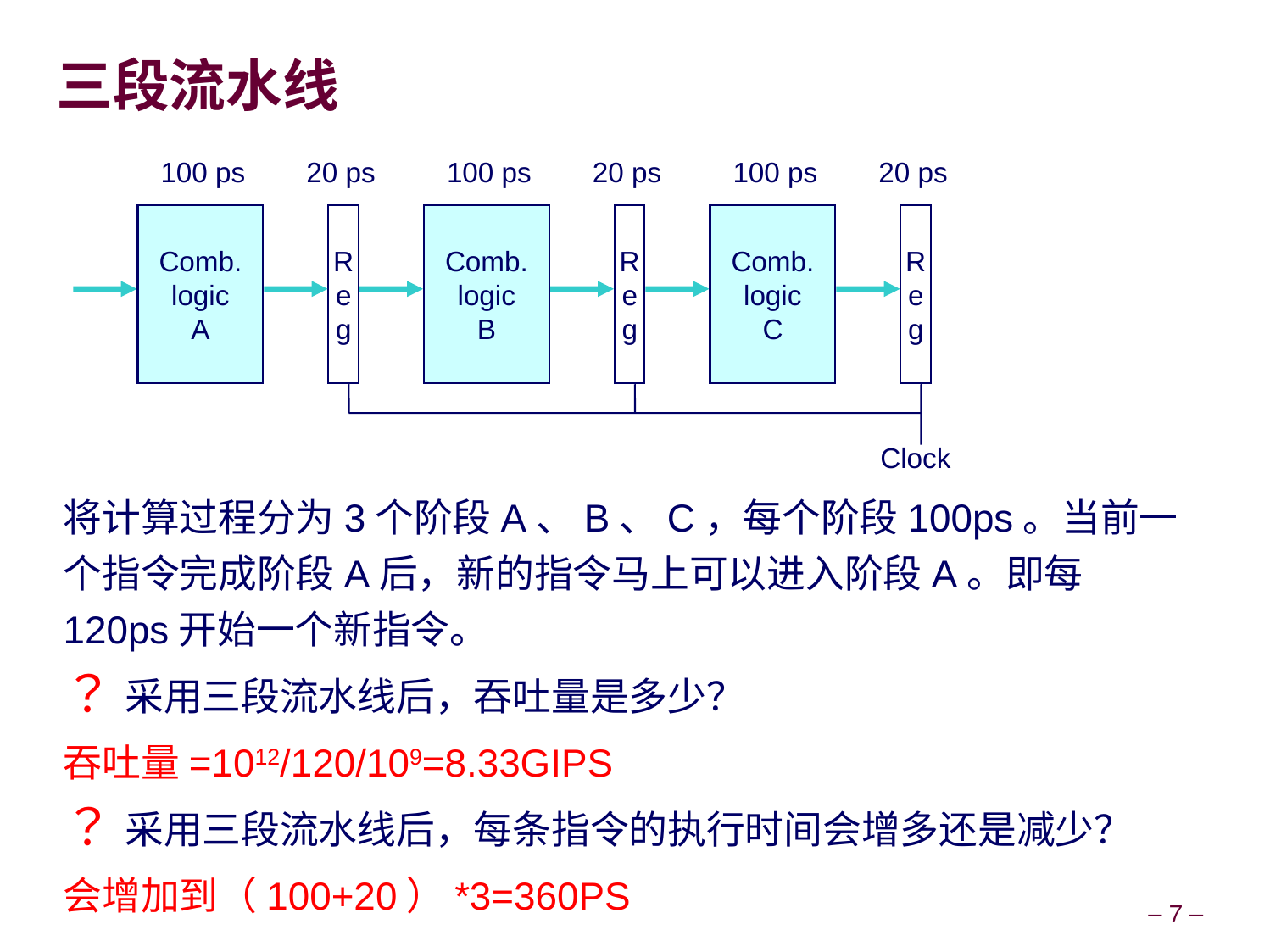

# 三段流水线
100 ps
20 ps
100 ps
20 ps
100 ps
20 ps
Comb.
logic
A
R
e
g
Comb.
logic
B
R
e
g
Comb.
logic
C
R
e
g

Clock
将计算过程分为3个阶段A、B、C，每个阶段100ps。当前一个指令完成阶段A后，新的指令马上可以进入阶段A。即每120ps开始一个新指令。
采用三段流水线后，吞吐量是多少？
吞吐量=1012/120/109=8.33GIPS
采用三段流水线后，每条指令的执行时间会增多还是减少？
会增加到（100+20）*3=360PS